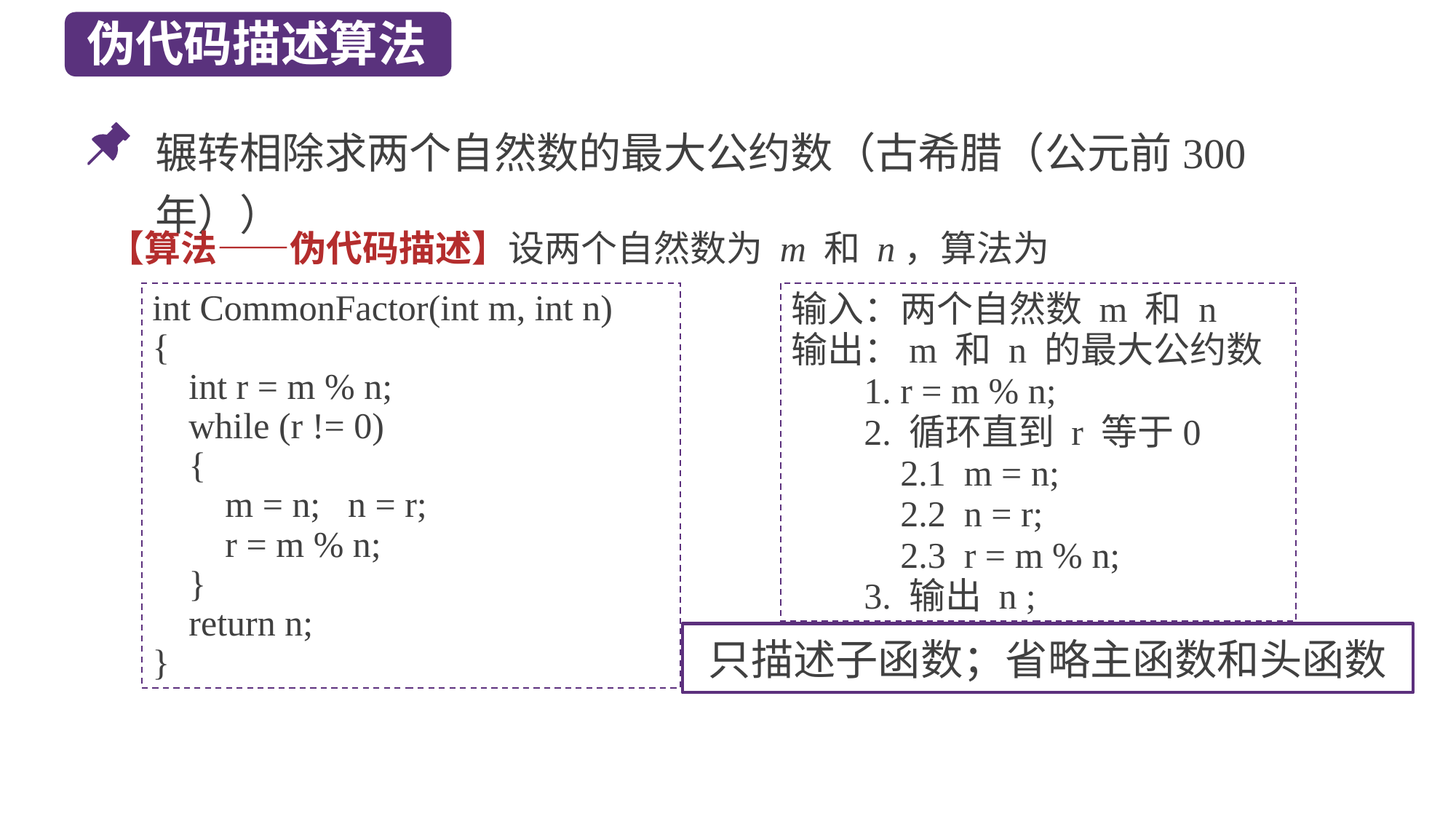

伪代码描述算法

辗转相除求两个自然数的最大公约数（古希腊（公元前300年））

【算法——伪代码描述】设两个自然数为 m 和 n，算法为
int CommonFactor(int m, int n)
{
    int r = m % n;
    while (r != 0)
    {
        m = n;   n = r;
        r = m % n;
    }
    return n;
}
输入：两个自然数 m 和 n
输出：m 和 n 的最大公约数
        1. r = m % n;
        2. 循环直到 r 等于0
            2.1  m = n;
            2.2  n = r;
            2.3  r = m % n;
        3. 输出 n ;
只描述子函数；省略主函数和头函数